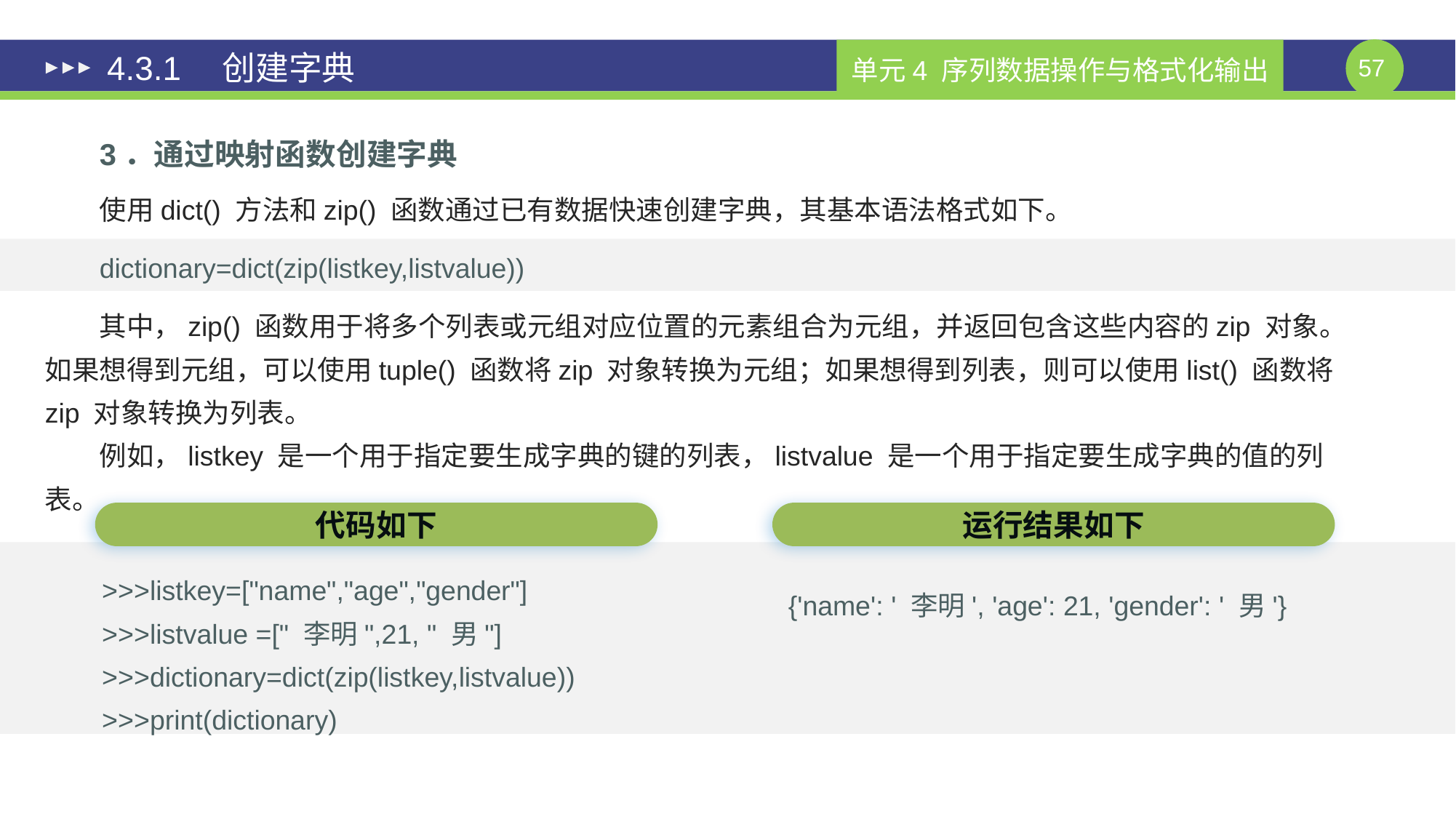

# 4.3.1　创建字典
3．通过映射函数创建字典
使用dict() 方法和zip() 函数通过已有数据快速创建字典，其基本语法格式如下。

dictionary=dict(zip(listkey,listvalue))

其中，zip() 函数用于将多个列表或元组对应位置的元素组合为元组，并返回包含这些内容的zip 对象。如果想得到元组，可以使用tuple() 函数将zip 对象转换为元组；如果想得到列表，则可以使用list() 函数将zip 对象转换为列表。
例如，listkey 是一个用于指定要生成字典的键的列表，listvalue 是一个用于指定要生成字典的值的列表。

代码如下
运行结果如下

>>>listkey=["name","age","gender"]
>>>listvalue =[" 李明",21, " 男"]
>>>dictionary=dict(zip(listkey,listvalue))
>>>print(dictionary)

{'name': ' 李明', 'age': 21, 'gender': ' 男'}